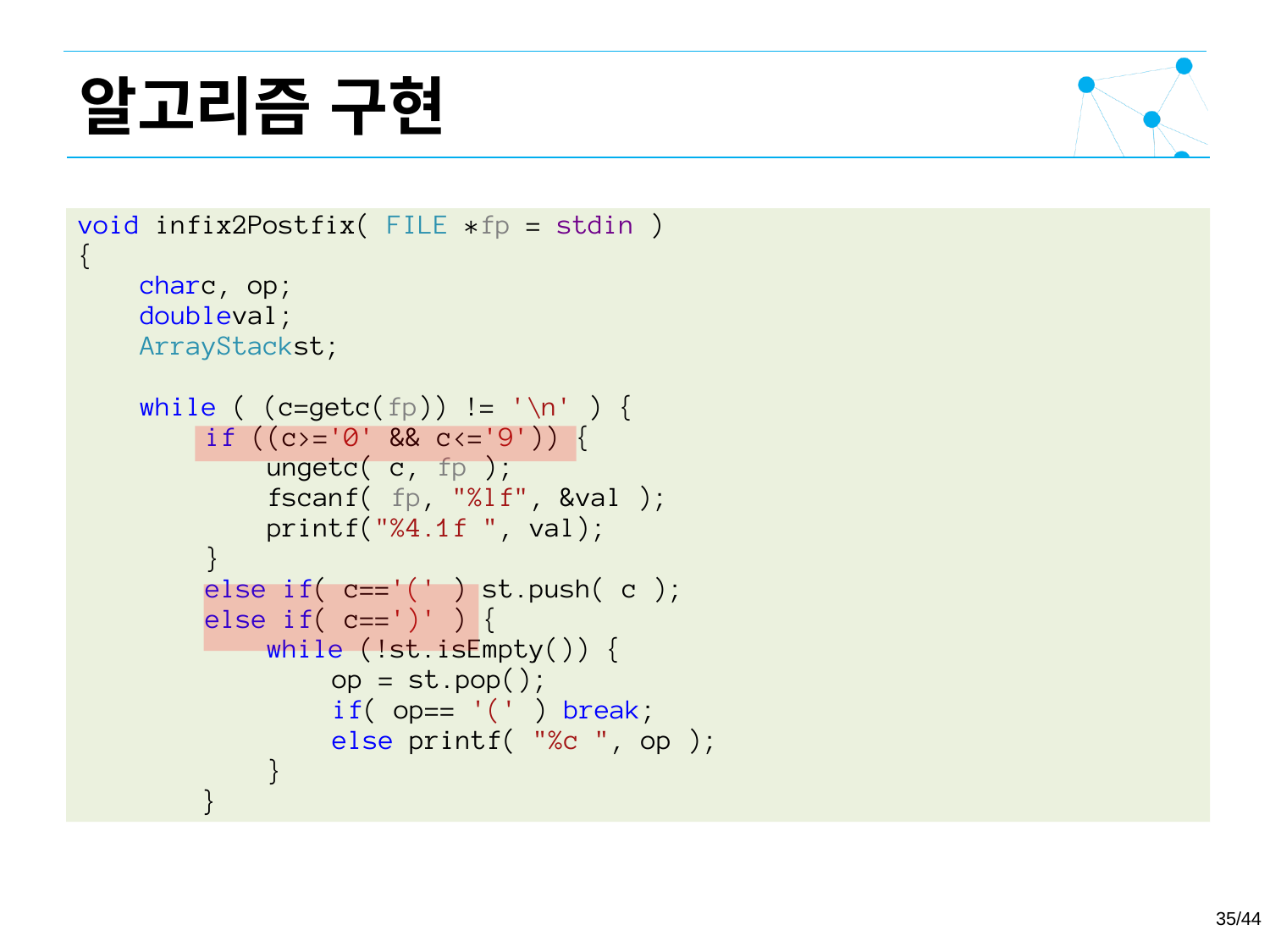

알고리즘 구현
void infix2Postfix( FILE *fp = stdin )
{
    charc, op;
    doubleval;
    ArrayStackst;

    while ( (c=getc(fp)) != '\n' ) {
    	if ((c>='0' && c<='9')) {
	    ungetc( c, fp );
	    fscanf( fp, "%lf", &val );
	    printf("%4.1f ", val);
    	}
	else if( c=='(' ) st.push( c );
	else if( c==')' ) {
	    while (!st.isEmpty()) {
		op = st.pop();
		if( op== '(' ) break;
		else printf( "%c ", op );
	    }
        }